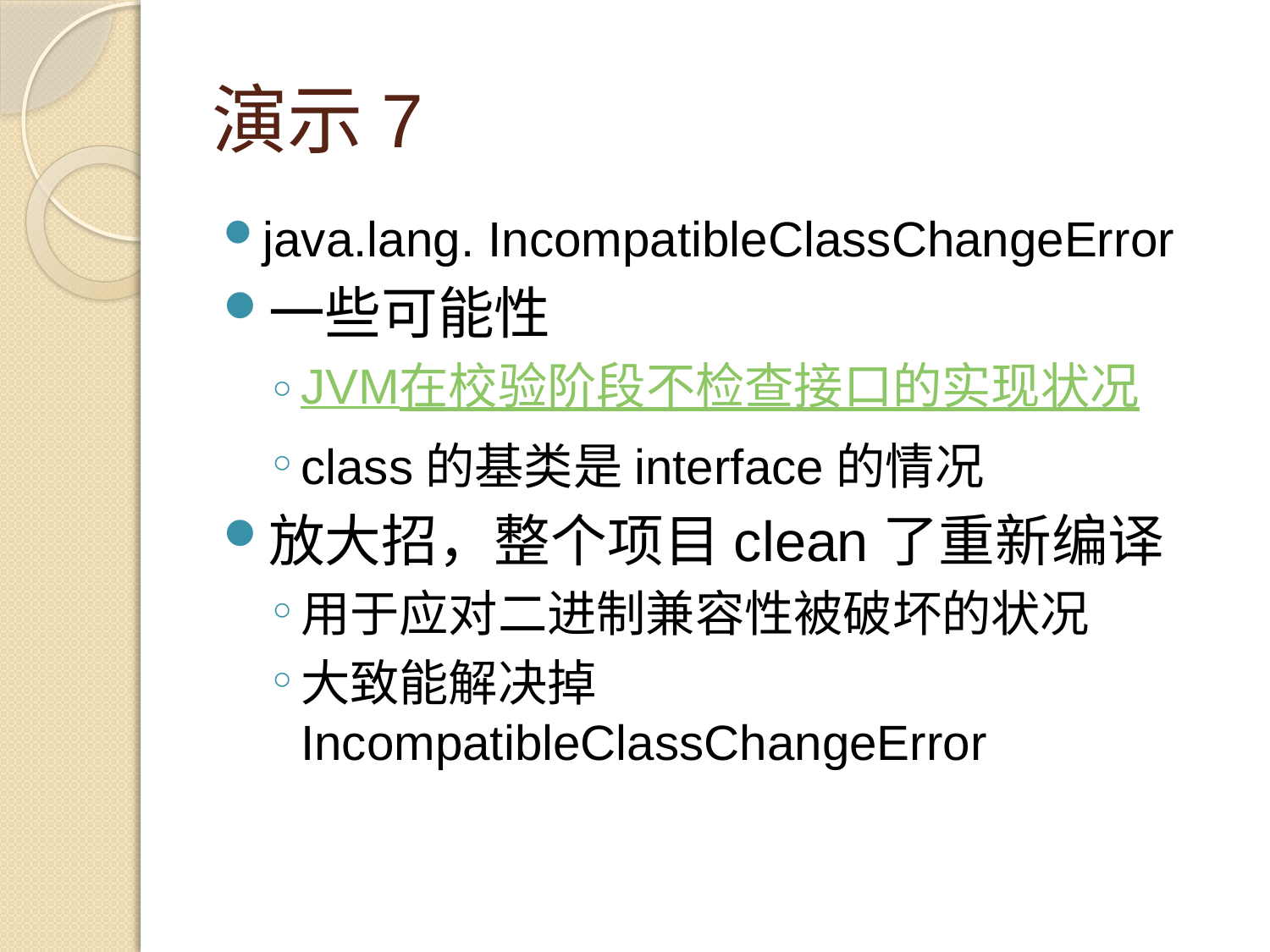

# 演示7
java.lang. IncompatibleClassChangeError
一些可能性
JVM在校验阶段不检查接口的实现状况
class的基类是interface的情况
放大招，整个项目clean了重新编译
用于应对二进制兼容性被破坏的状况
大致能解决掉IncompatibleClassChangeError